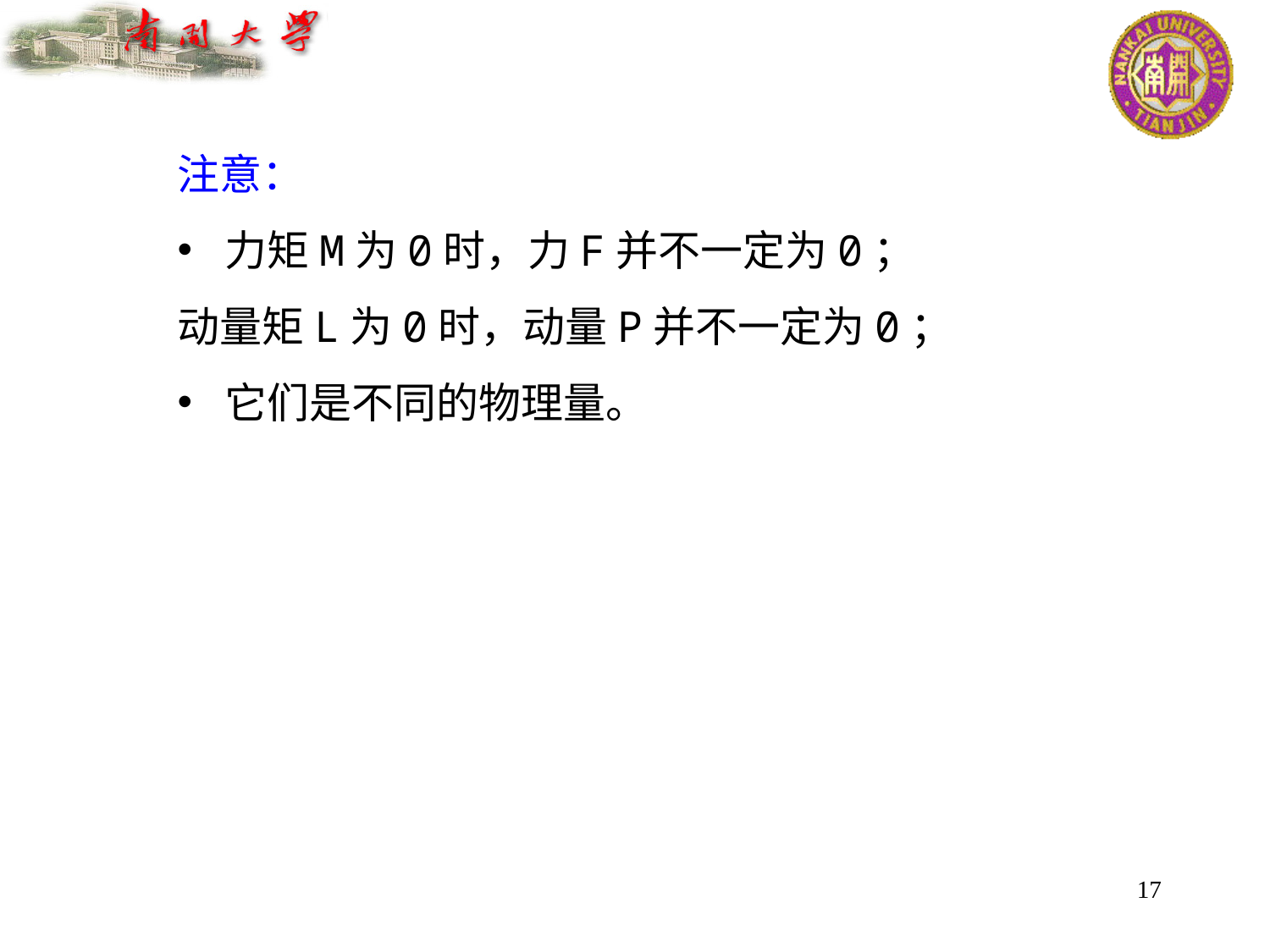

注意：
力矩M为0时，力F并不一定为0；
动量矩L为0时，动量P并不一定为0；
它们是不同的物理量。
17